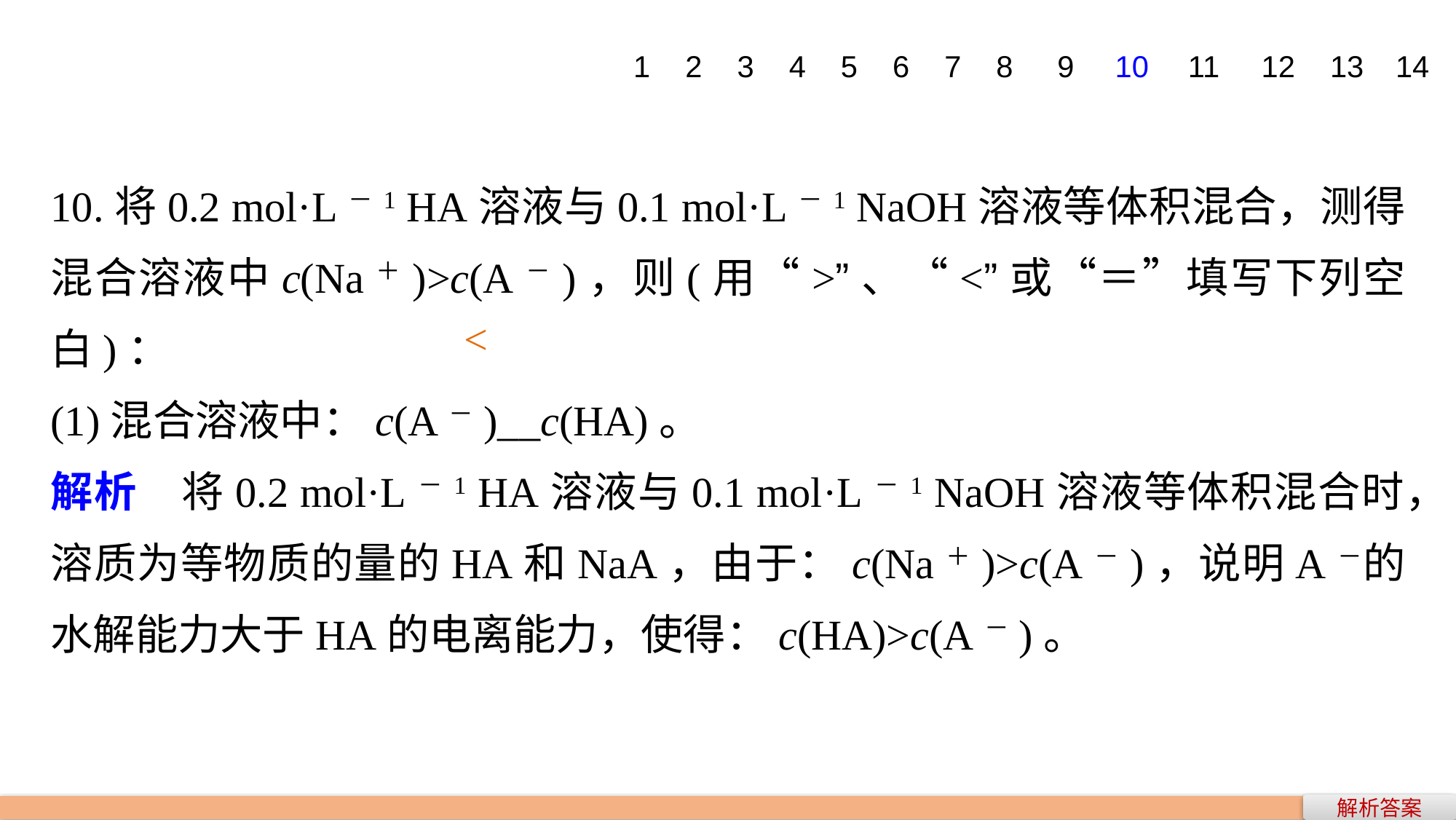

1
2
3
4
5
6
7
8
9
10
11
12
13
14
10.将0.2 mol·L－1 HA溶液与0.1 mol·L－1 NaOH溶液等体积混合，测得混合溶液中c(Na＋)>c(A－)，则(用“>”、“<”或“＝”填写下列空白)：
(1)混合溶液中：c(A－)__c(HA)。
解析　将0.2 mol·L－1 HA溶液与0.1 mol·L－1 NaOH溶液等体积混合时，溶质为等物质的量的HA和NaA，由于：c(Na＋)>c(A－)，说明A－的水解能力大于HA的电离能力，使得：c(HA)>c(A－)。
<
解析答案